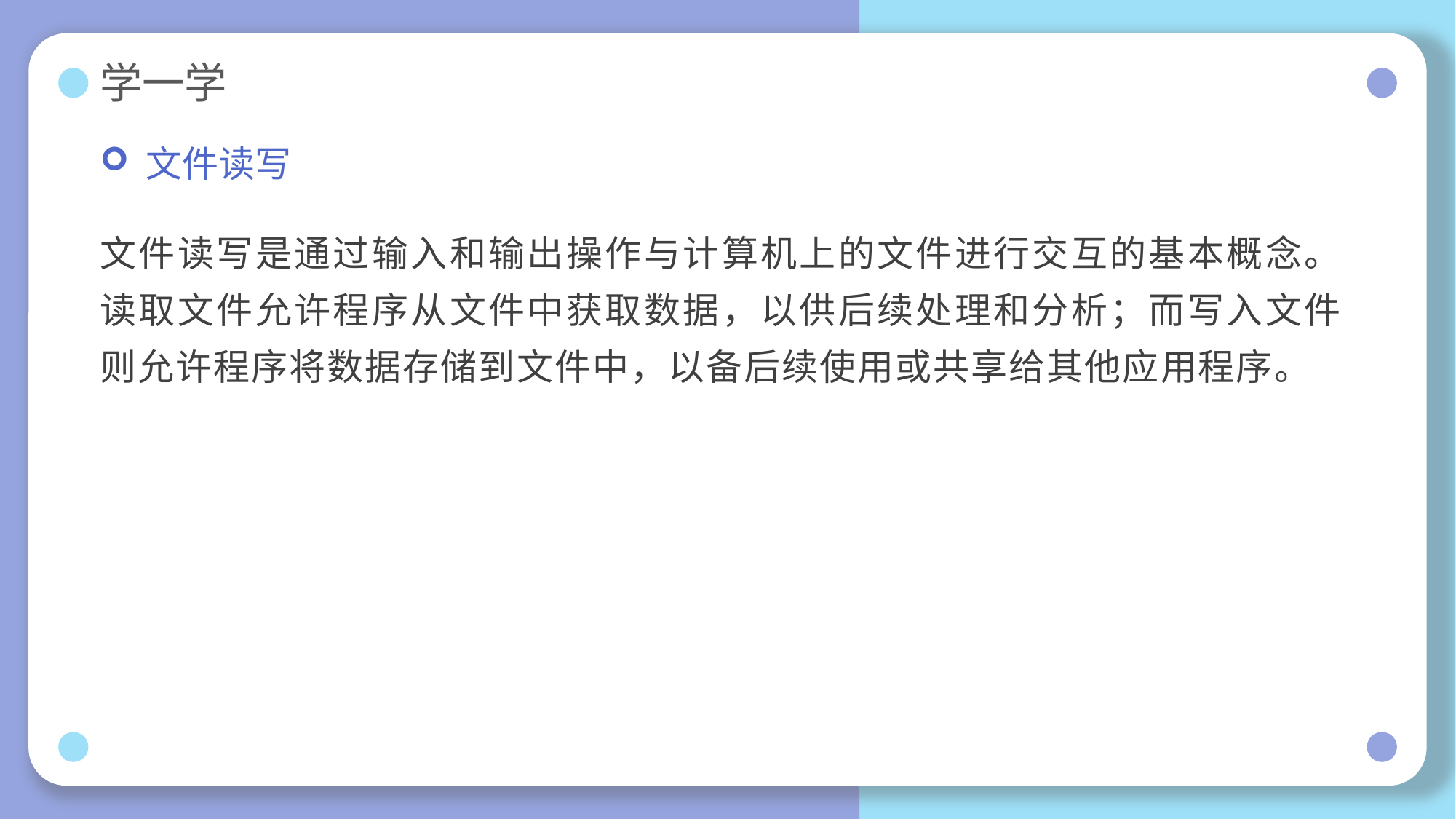

# 学一学
 文件读写
文件读写是通过输入和输出操作与计算机上的文件进行交互的基本概念。读取文件允许程序从文件中获取数据，以供后续处理和分析；而写入文件则允许程序将数据存储到文件中，以备后续使用或共享给其他应用程序。